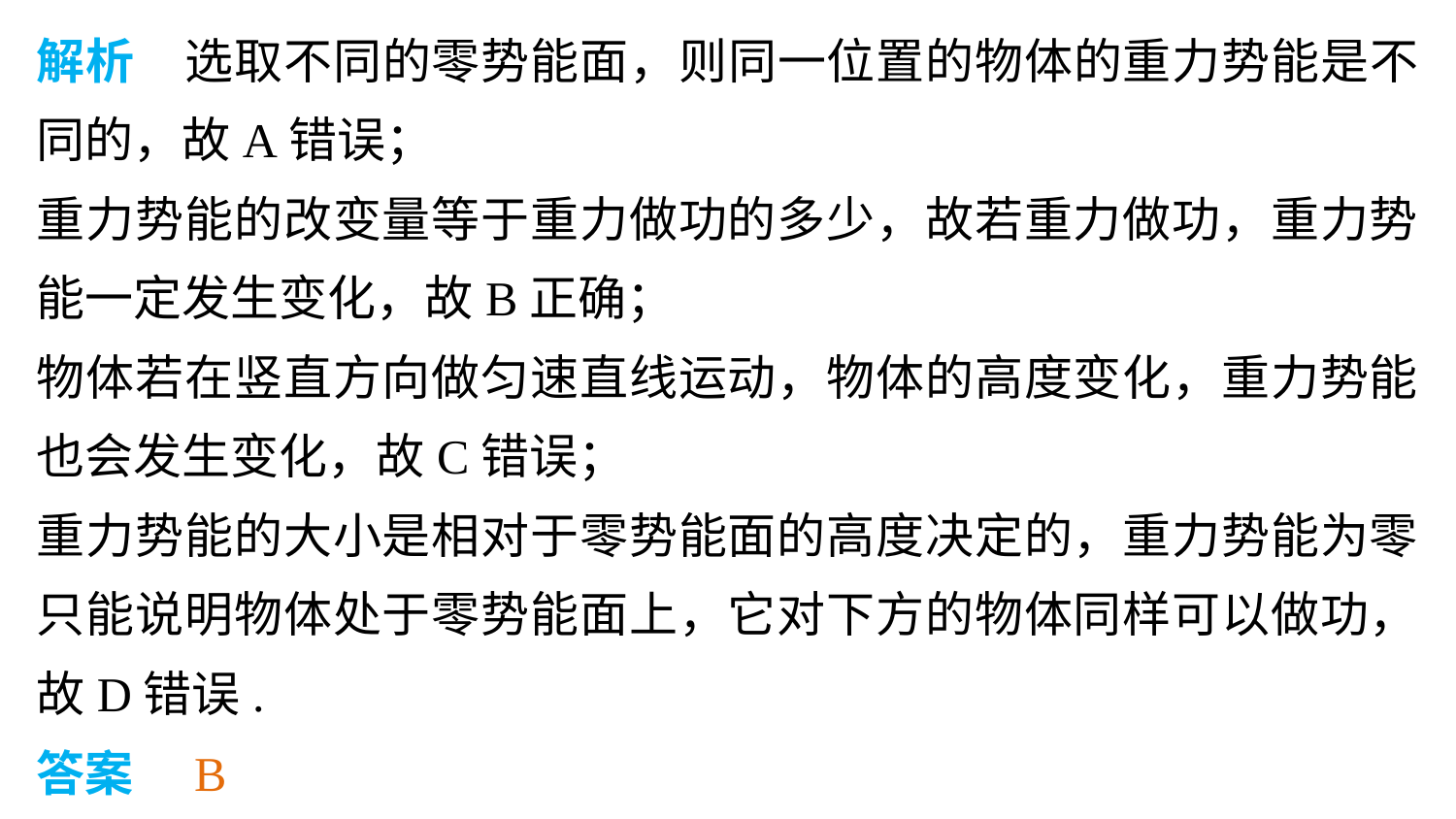

解析　选取不同的零势能面，则同一位置的物体的重力势能是不同的，故A错误；
重力势能的改变量等于重力做功的多少，故若重力做功，重力势能一定发生变化，故B正确；
物体若在竖直方向做匀速直线运动，物体的高度变化，重力势能也会发生变化，故C错误；
重力势能的大小是相对于零势能面的高度决定的，重力势能为零只能说明物体处于零势能面上，它对下方的物体同样可以做功，故D错误.
答案　B